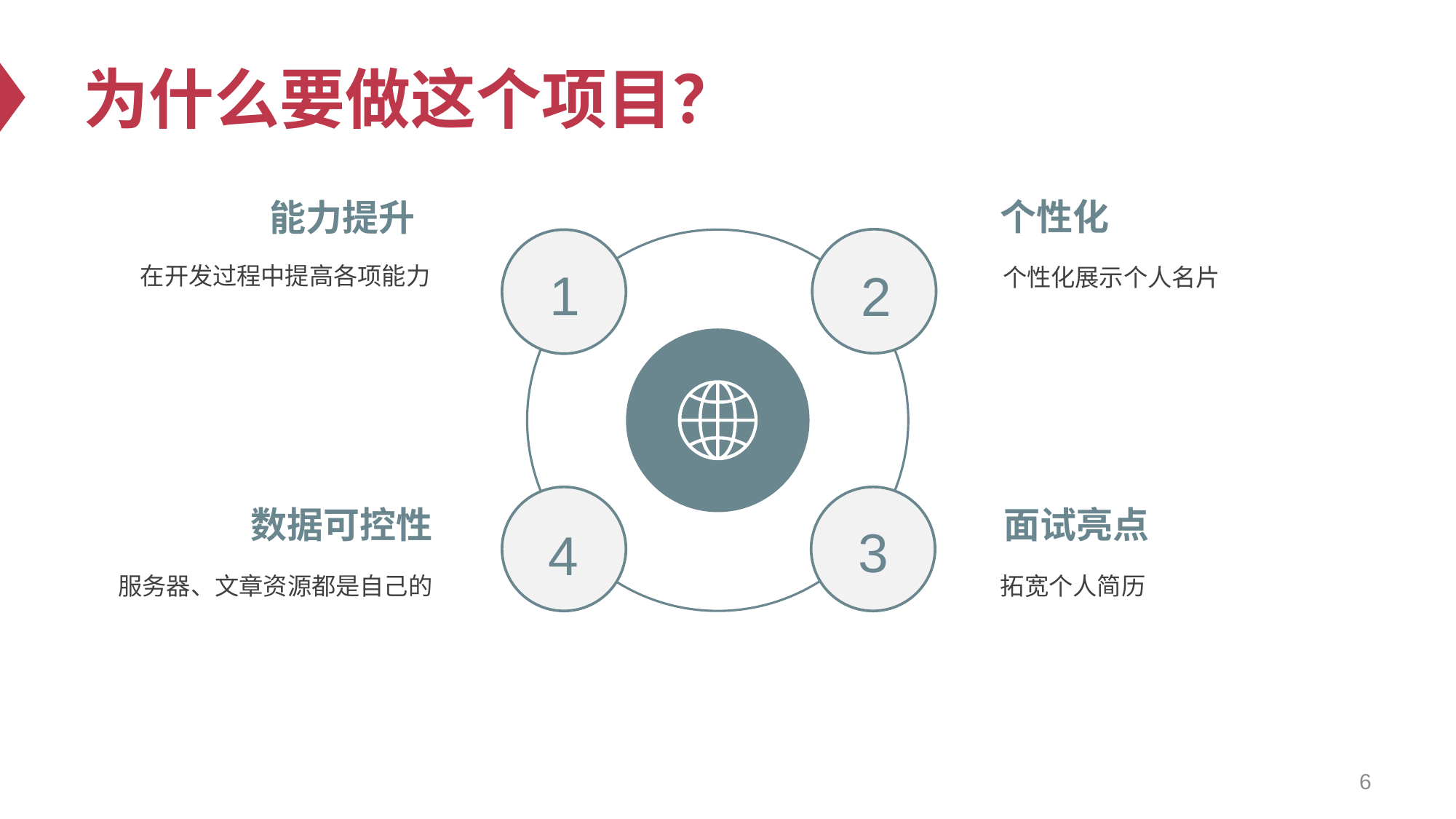

# 为什么要做这个项目？
个性化
能力提升

1
2

3
4
在开发过程中提高各项能力
个性化展示个人名片
面试亮点
数据可控性
服务器、文章资源都是自己的
拓宽个人简历
6